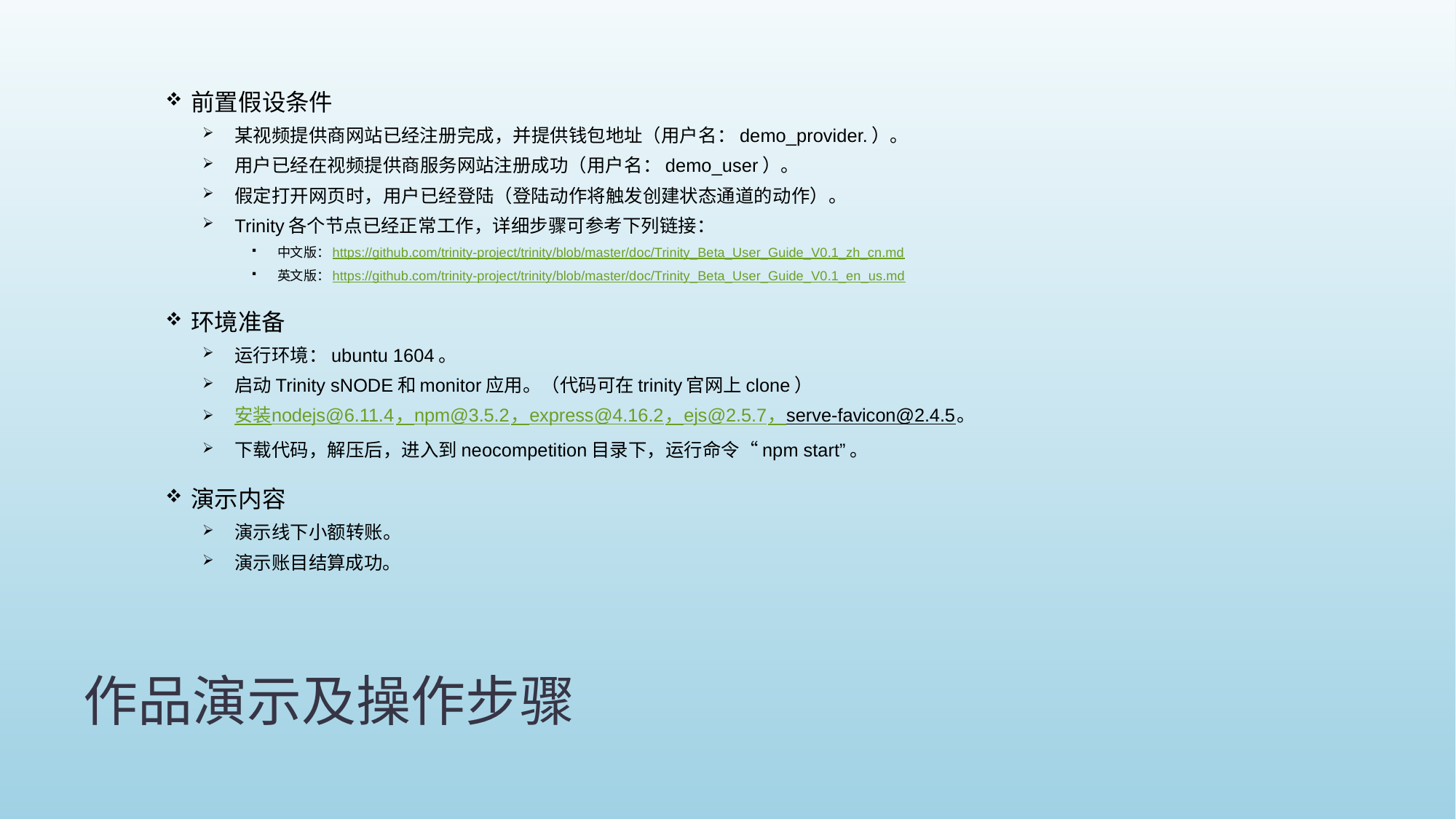

前置假设条件
某视频提供商网站已经注册完成，并提供钱包地址（用户名：demo_provider.）。
用户已经在视频提供商服务网站注册成功（用户名：demo_user）。
假定打开网页时，用户已经登陆（登陆动作将触发创建状态通道的动作）。
Trinity各个节点已经正常工作，详细步骤可参考下列链接：
中文版：https://github.com/trinity-project/trinity/blob/master/doc/Trinity_Beta_User_Guide_V0.1_zh_cn.md
英文版：https://github.com/trinity-project/trinity/blob/master/doc/Trinity_Beta_User_Guide_V0.1_en_us.md
环境准备
运行环境：ubuntu 1604。
启动Trinity sNODE和monitor应用。（代码可在trinity官网上clone）
安装nodejs@6.11.4，npm@3.5.2，express@4.16.2，ejs@2.5.7，serve-favicon@2.4.5。
下载代码，解压后，进入到neocompetition目录下，运行命令“npm start”。
演示内容
演示线下小额转账。
演示账目结算成功。

# 作品演示及操作步骤